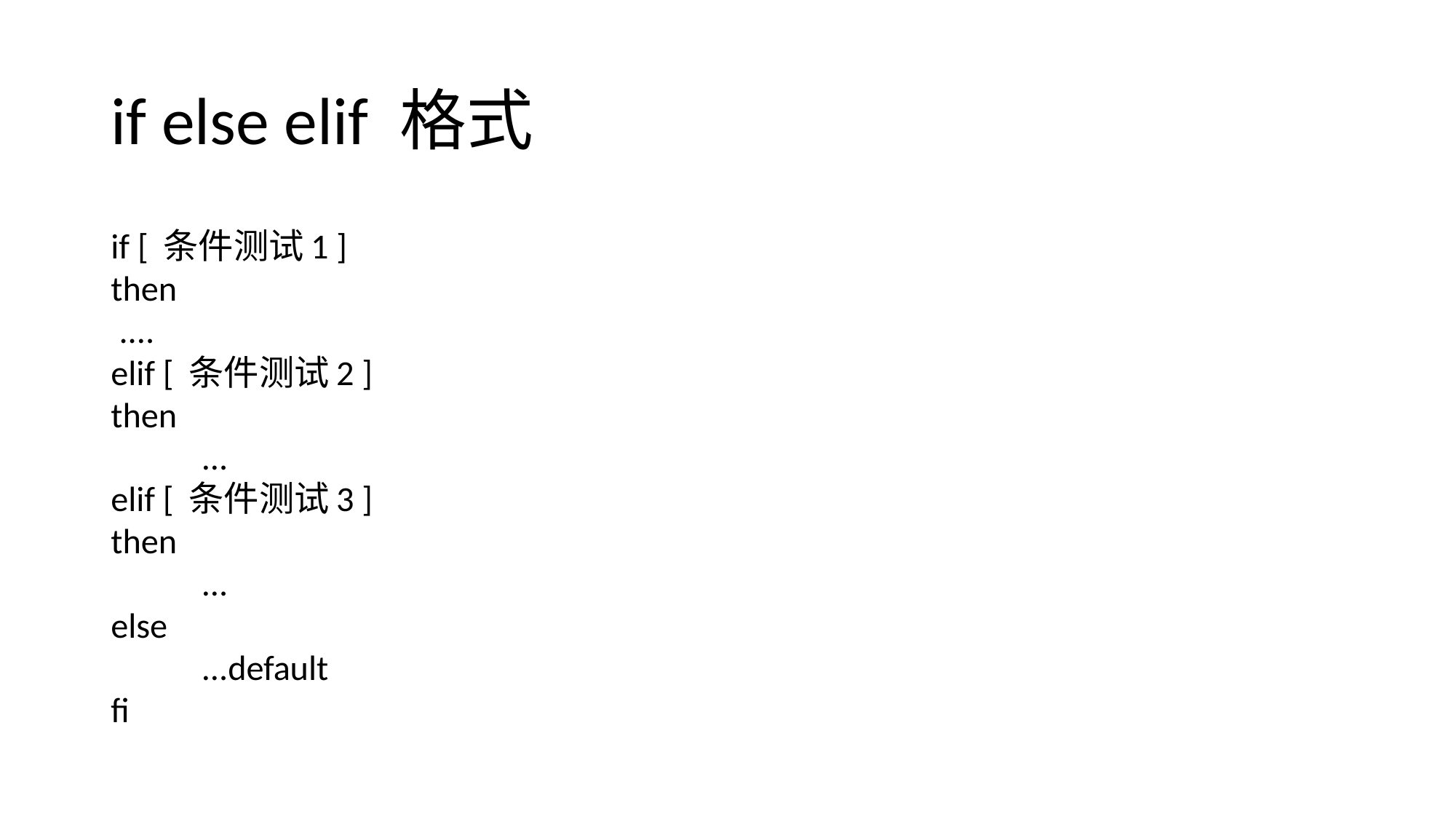

# if else elif 格式
if [ 条件测试1 ]
then
 ....
elif [ 条件测试2 ]
then
	...
elif [ 条件测试3 ]
then
	...
else
	...default
fi